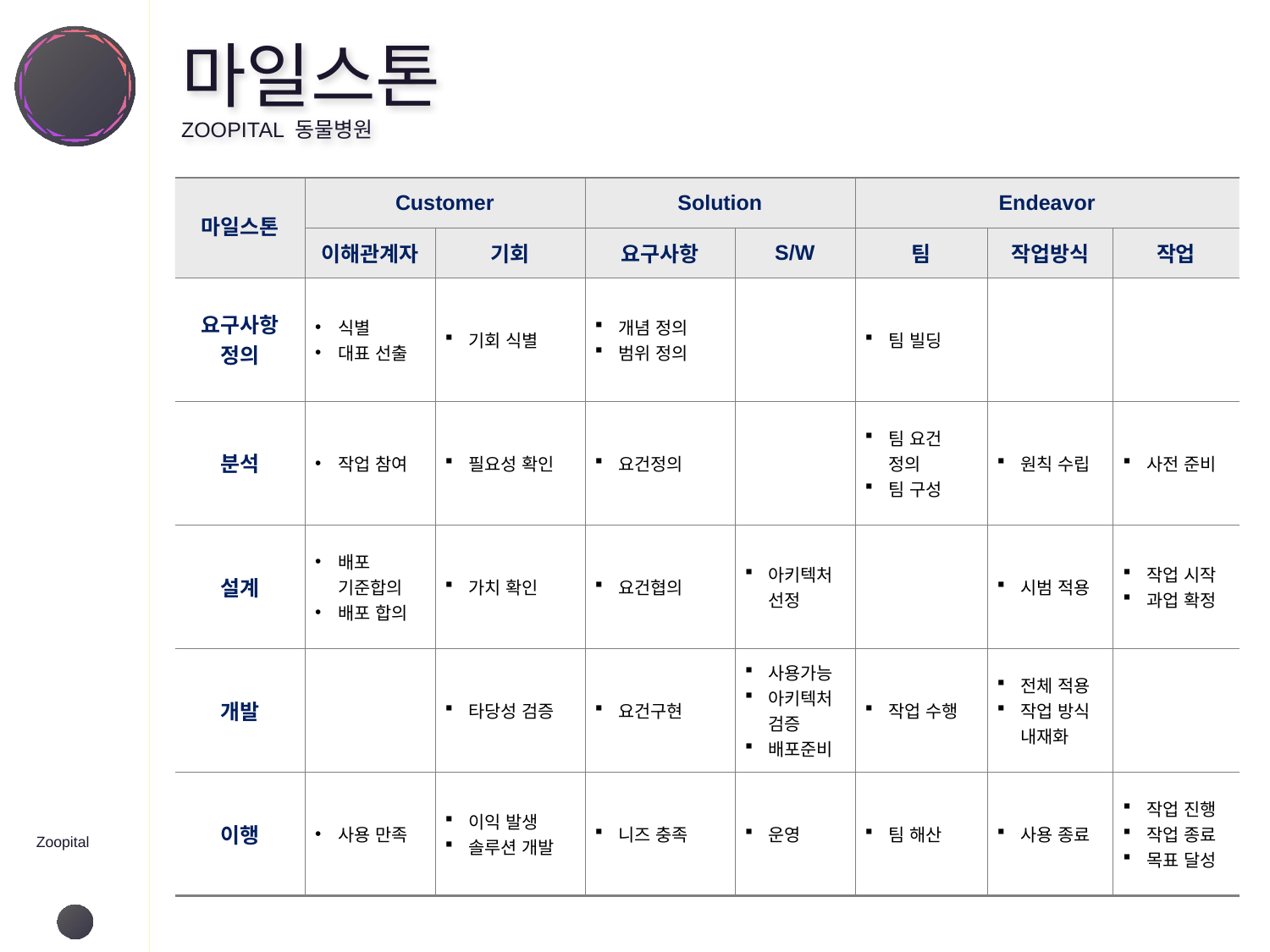

# 마일스톤 ZOOPITAL 동물병원
03
| 마일스톤 | Customer |  | Solution |  | Endeavor |  |  |
| --- | --- | --- | --- | --- | --- | --- | --- |
|  | 이해관계자 | 기회 | 요구사항 | S/W | 팀 | 작업방식 | 작업 |
| 요구사항 정의 | 식별 대표 선출 | 기회 식별 | 개념 정의 범위 정의 |  | 팀 빌딩 |  |  |
| 분석 | 작업 참여 | 필요성 확인 | 요건정의 |  | 팀 요건 정의 팀 구성 | 원칙 수립 | 사전 준비 |
| 설계 | 배포 기준합의 배포 합의 | 가치 확인 | 요건협의 | 아키텍처 선정 |  | 시범 적용 | 작업 시작 과업 확정 |
| 개발 |  | 타당성 검증 | 요건구현 | 사용가능 아키텍처 검증 배포준비 | 작업 수행 | 전체 적용 작업 방식 내재화 |  |
| 이행 | 사용 만족 | 이익 발생 솔루션 개발 | 니즈 충족 | 운영 | 팀 해산 | 사용 종료 | 작업 진행 작업 종료 목표 달성 |
Zoopital
6